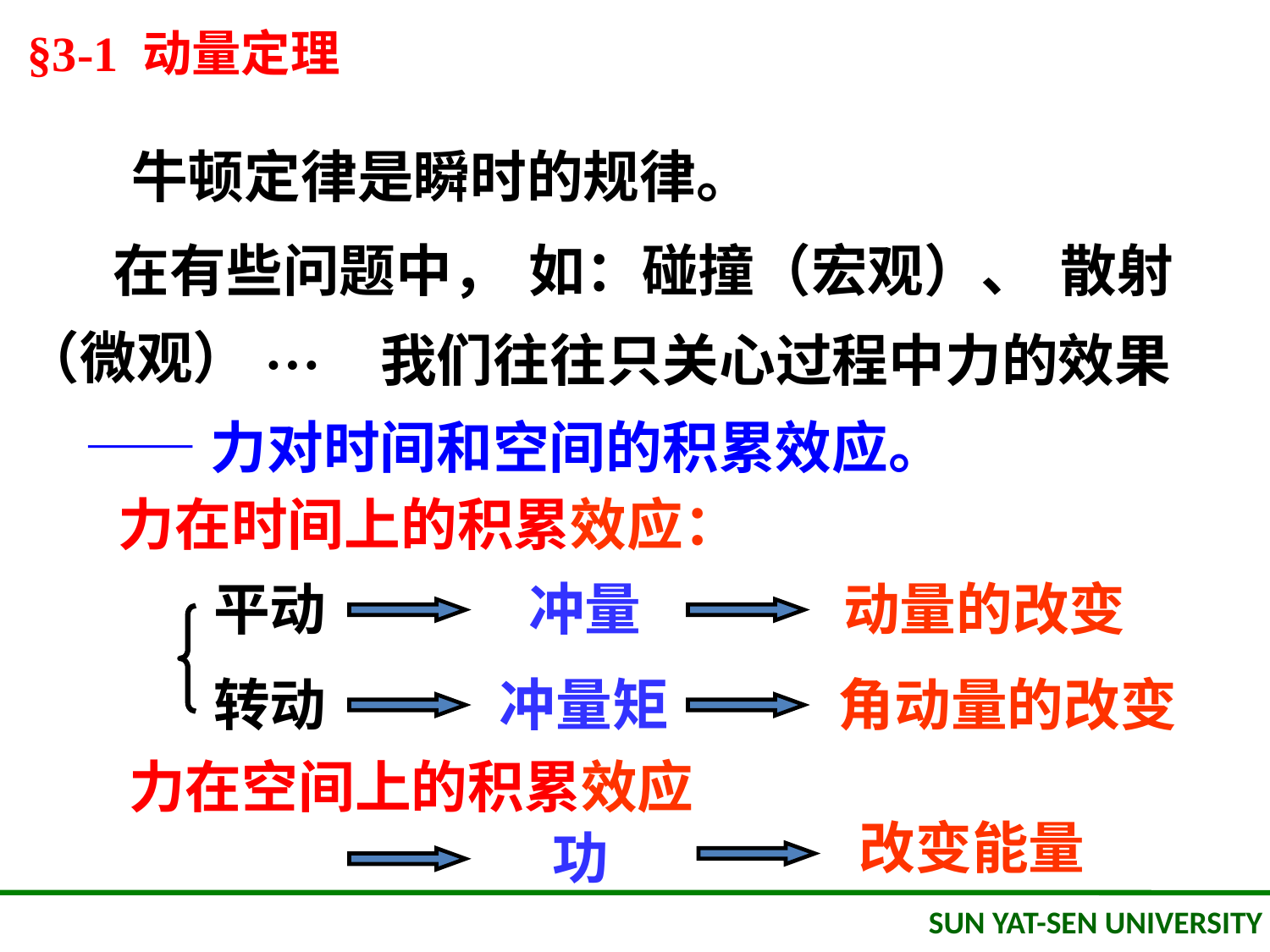

§3-1 动量定理
 牛顿定律是瞬时的规律。
在有些问题中，
如：碰撞（宏观）、
散射
…
我们往往只关心过程中力的效果
（微观）
——力对时间和空间的积累效应。
力在时间上的积累效应：
平动
冲量
动量的改变

转动
冲量矩
角动量的改变

力在空间上的积累效应
改变能量
功